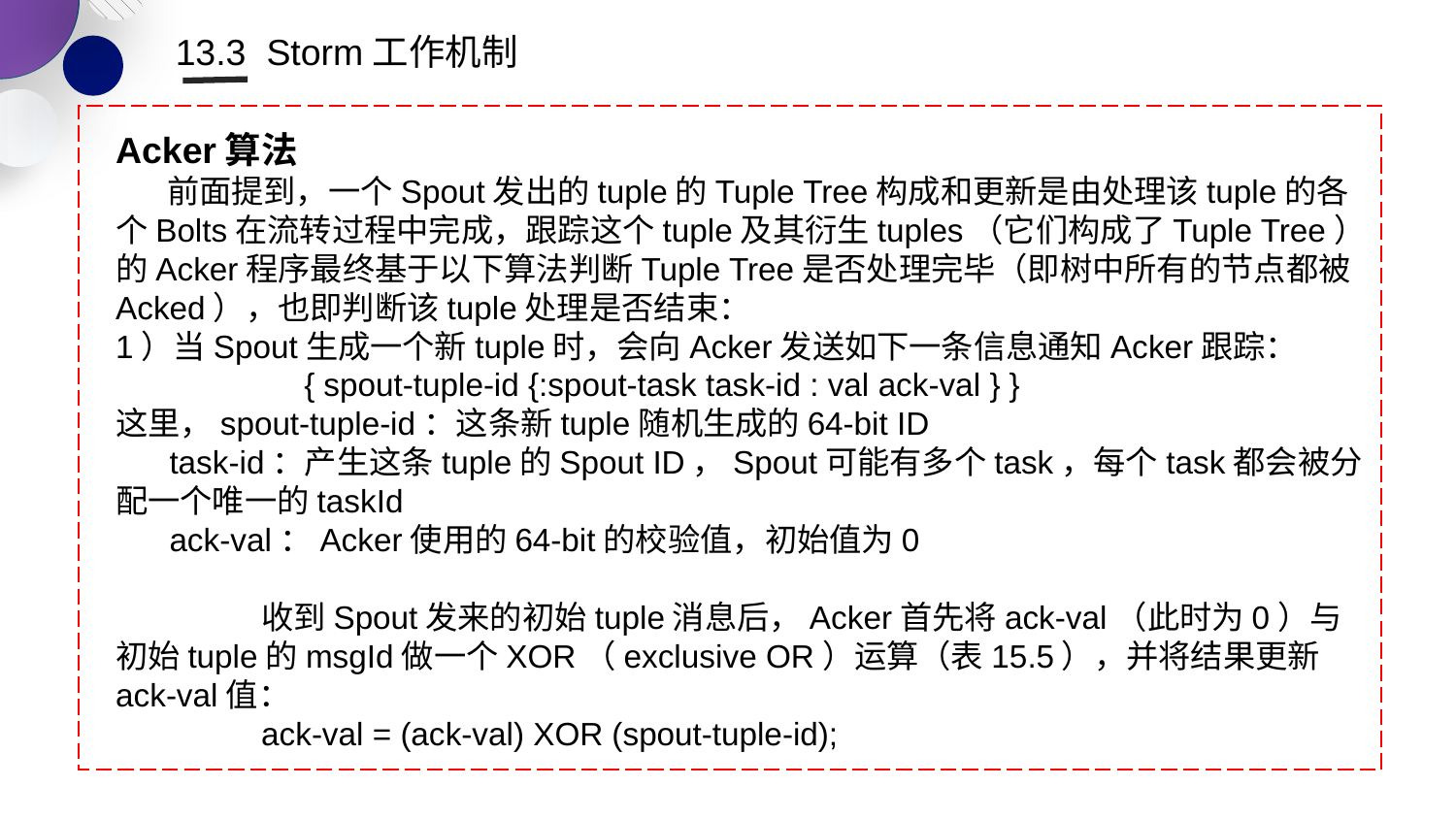

13.3  Storm工作机制

Acker算法
      前面提到，一个Spout发出的tuple的Tuple Tree构成和更新是由处理该tuple的各个Bolts在流转过程中完成，跟踪这个tuple及其衍生tuples（它们构成了Tuple Tree）的Acker程序最终基于以下算法判断Tuple Tree是否处理完毕（即树中所有的节点都被Acked），也即判断该tuple处理是否结束：
1）当Spout生成一个新tuple时，会向Acker发送如下一条信息通知Acker跟踪：
                     { spout-tuple-id {:spout-task task-id : val ack-val } }
这里，spout-tuple-id：这条新tuple随机生成的64-bit ID
      task-id：产生这条tuple的Spout ID，Spout可能有多个task，每个task都会被分配一个唯一的taskId
      ack-val：Acker使用的64-bit的校验值，初始值为0

	收到Spout发来的初始tuple消息后，Acker首先将ack-val（此时为0）与初始tuple的msgId做一个XOR（exclusive OR）运算（表15.5），并将结果更新ack-val值：
	ack-val = (ack-val) XOR (spout-tuple-id);